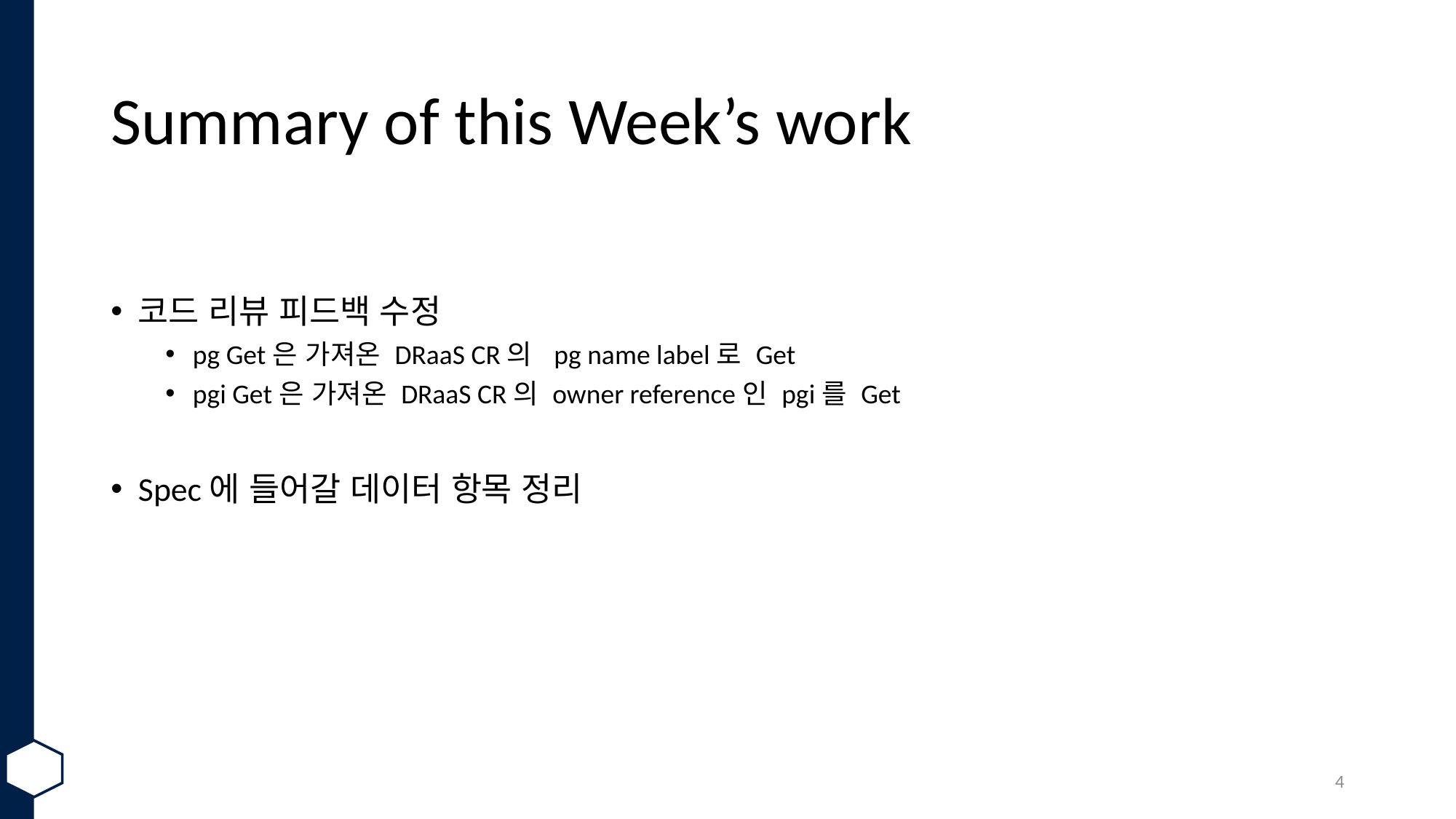

# Summary of this Week’s work

코드 리뷰 피드백 수정
pg Get은 가져온 DRaaS CR의  pg name label로 Get
pgi Get은 가져온 DRaaS CR의 owner reference인 pgi를 Get

Spec에 들어갈 데이터 항목 정리

4